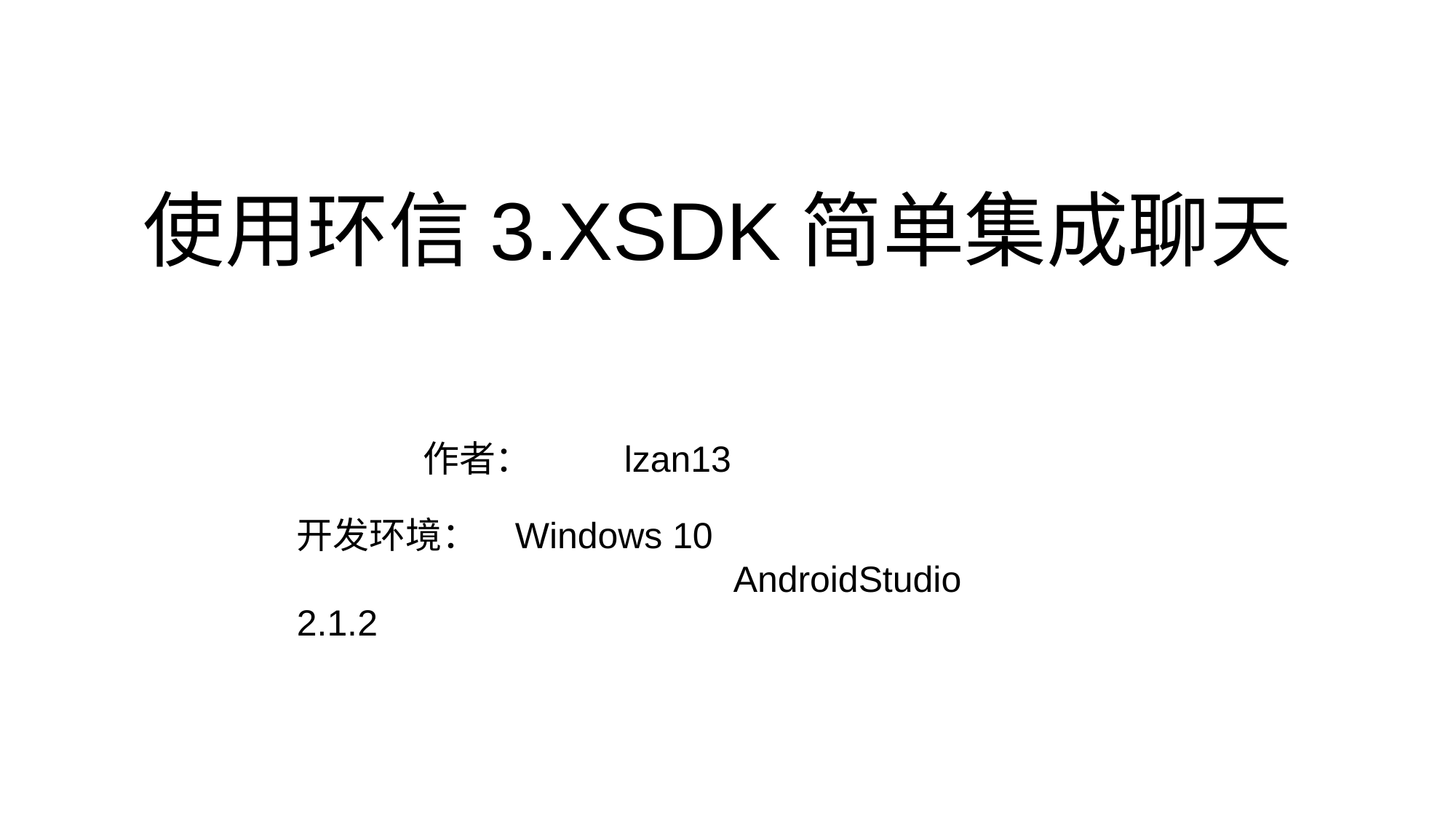

使用环信3.XSDK简单集成聊天
	 作者：	lzan13

开发环境：	Windows 10
				AndroidStudio 2.1.2